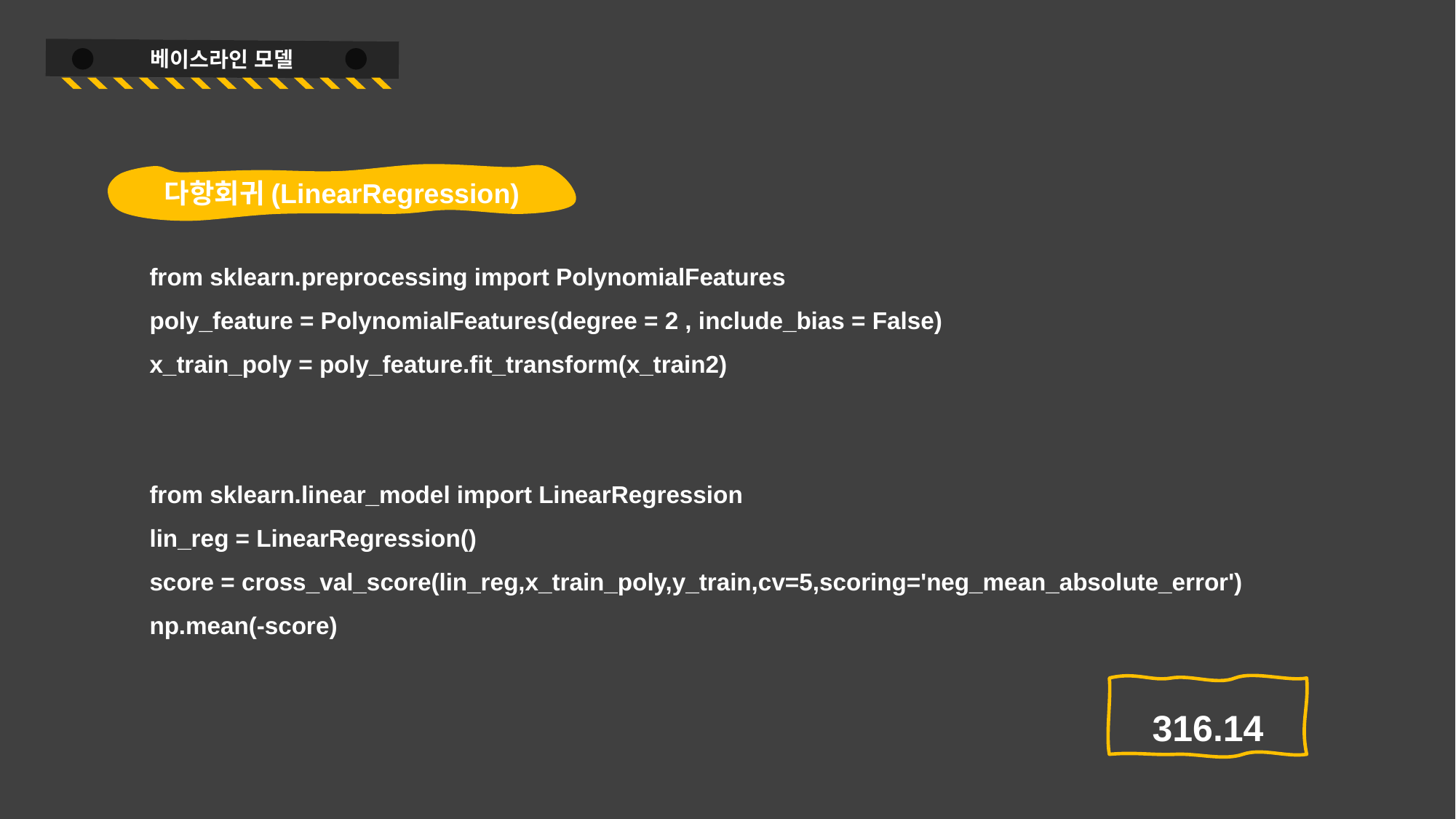

베이스라인 모델

다항회귀(LinearRegression)
from sklearn.preprocessing import PolynomialFeatures
poly_feature = PolynomialFeatures(degree = 2 , include_bias = False)
x_train_poly = poly_feature.fit_transform(x_train2)

from sklearn.linear_model import LinearRegression
lin_reg = LinearRegression()
score = cross_val_score(lin_reg,x_train_poly,y_train,cv=5,scoring='neg_mean_absolute_error')
np.mean(-score)
316.14